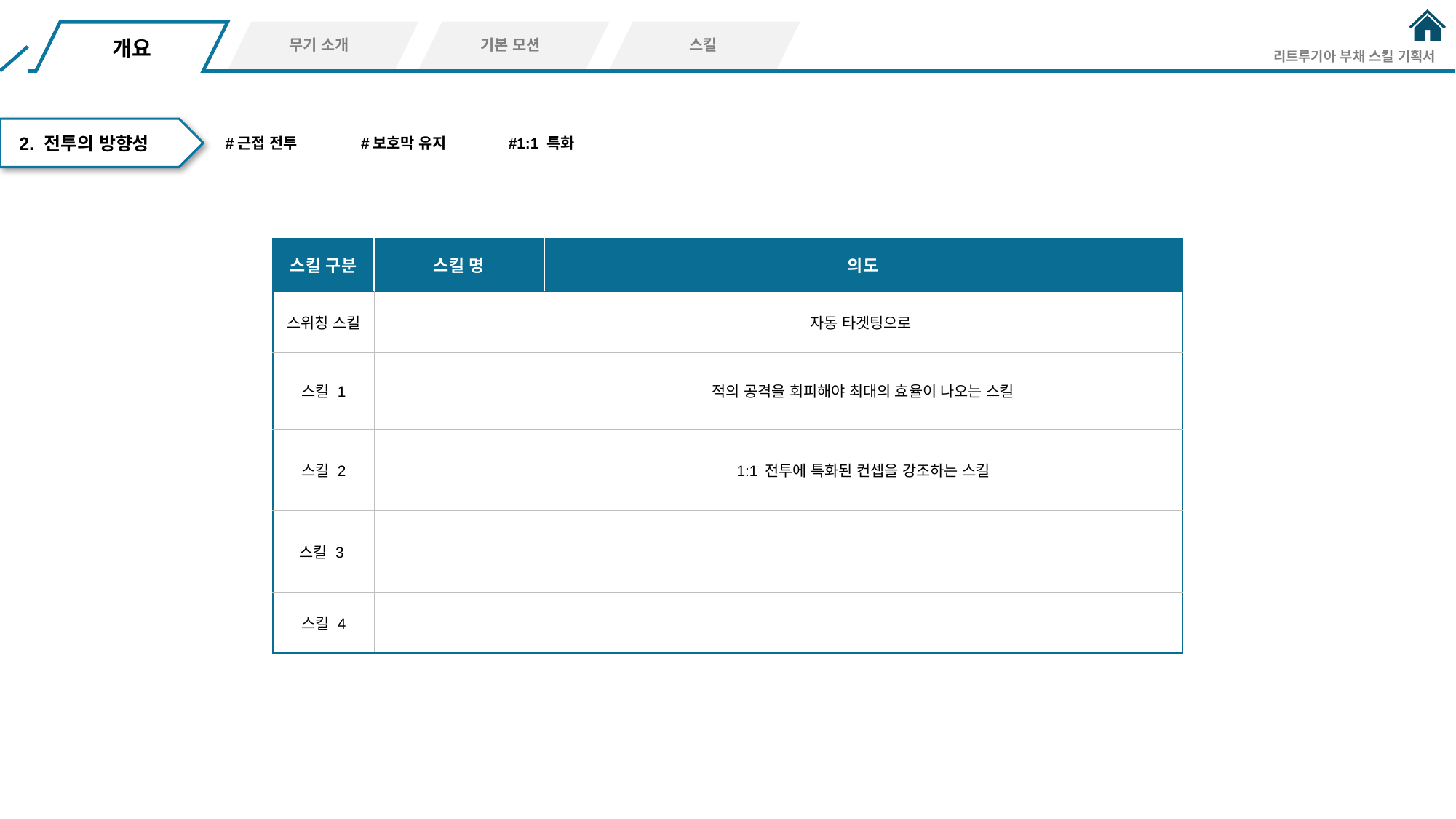

리트루기아 부채 스킬 기획서

무기 소개

기본 모션

스킬

개요

2. 전투의 방향성
#근접 전투
#보호막 유지
#1:1 특화
| 스킬 구분 | 스킬 명 | 의도 |
| --- | --- | --- |
| 스위칭 스킬 |  | 자동 타겟팅으로 |
| 스킬 1 |  | 적의 공격을 회피해야 최대의 효율이 나오는 스킬 |
| 스킬 2 |  | 1:1 전투에 특화된 컨셉을 강조하는 스킬 |
| 스킬 3 |  |  |
| 스킬 4 |  |  |
(1) 적이 단일 대상일 때 사용
적이 단일 대상일 때 해당 대상에게만 번개가 방출되어 높은 피해를 줄 수 있습니다.
(2) 몬스터의 공격 사이 사이에 스킬을 사용
선후딜이 빠른 스킬 모션으로 치고 빠지는 전투를 합니다.
(3) 근,중거리 전투
선후딜이 빠른 스킬 모션으로 치고 빠지는 전투를 합니다.